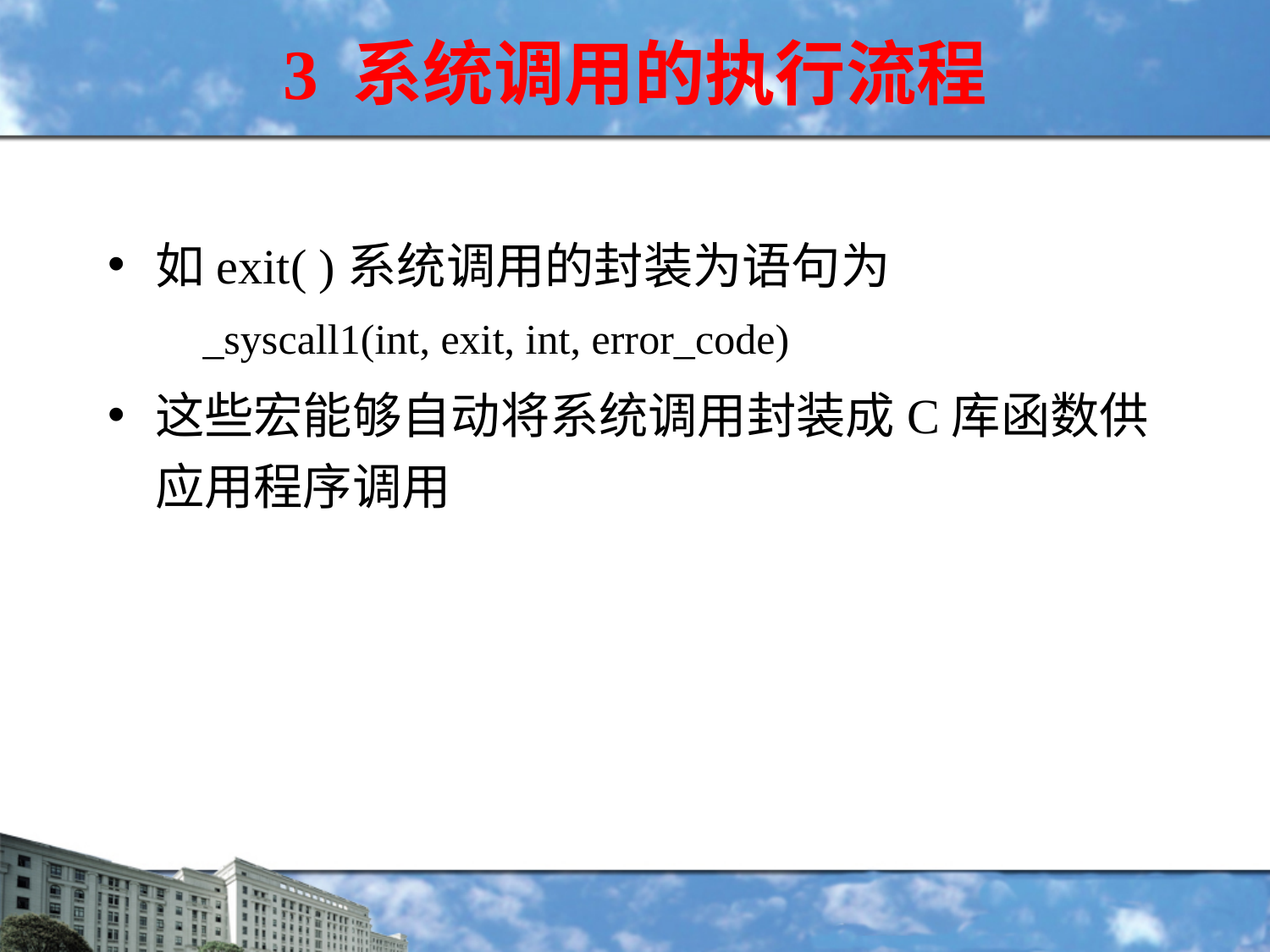

# 3 系统调用的执行流程
如exit( )系统调用的封装为语句为
         _syscall1(int, exit, int, error_code)
这些宏能够自动将系统调用封装成C库函数供应用程序调用